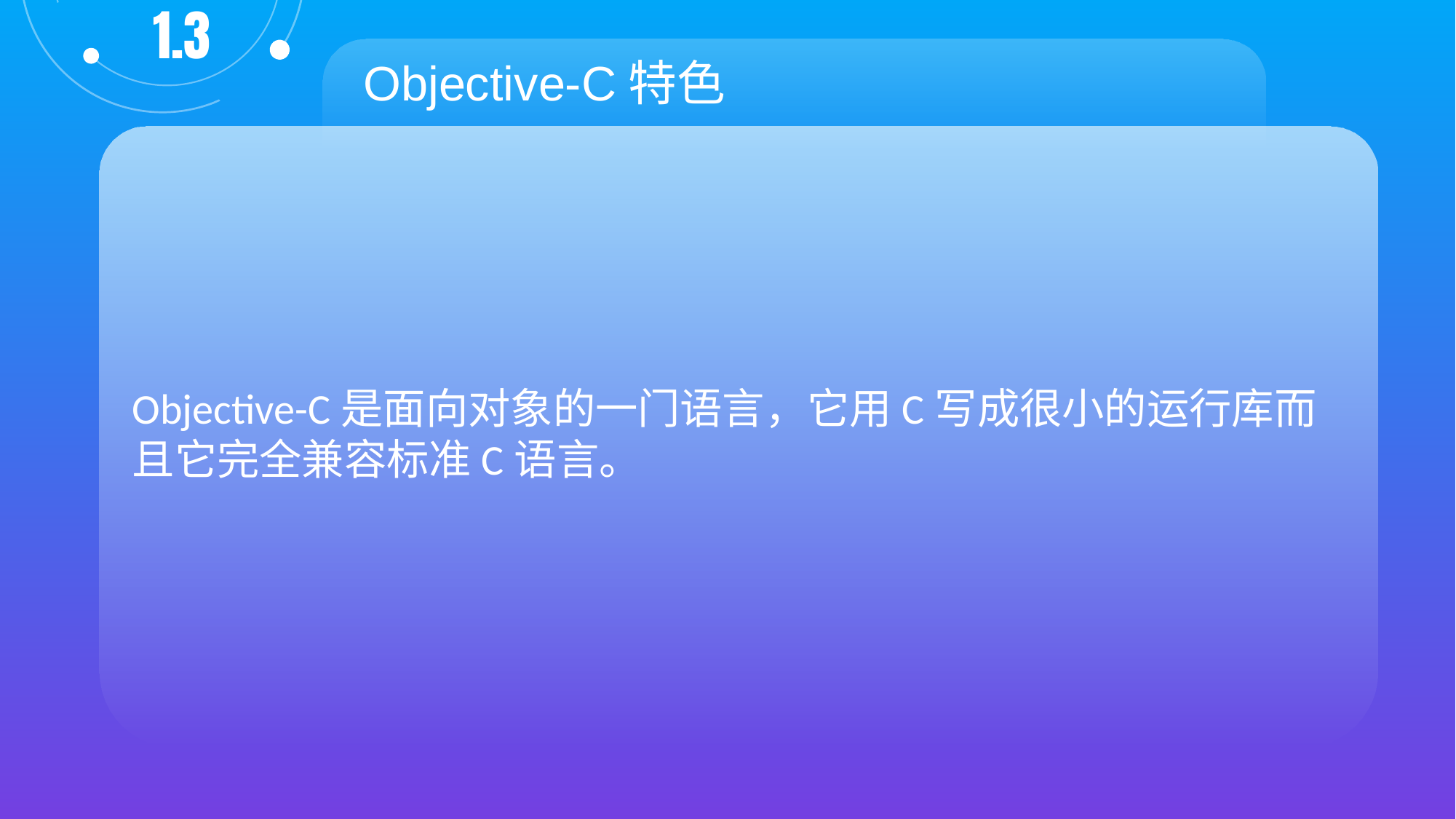

1.3

Objective-C特色
Objective-C是面向对象的一门语言，它用C写成很小的运行库而且它完全兼容标准C语言。